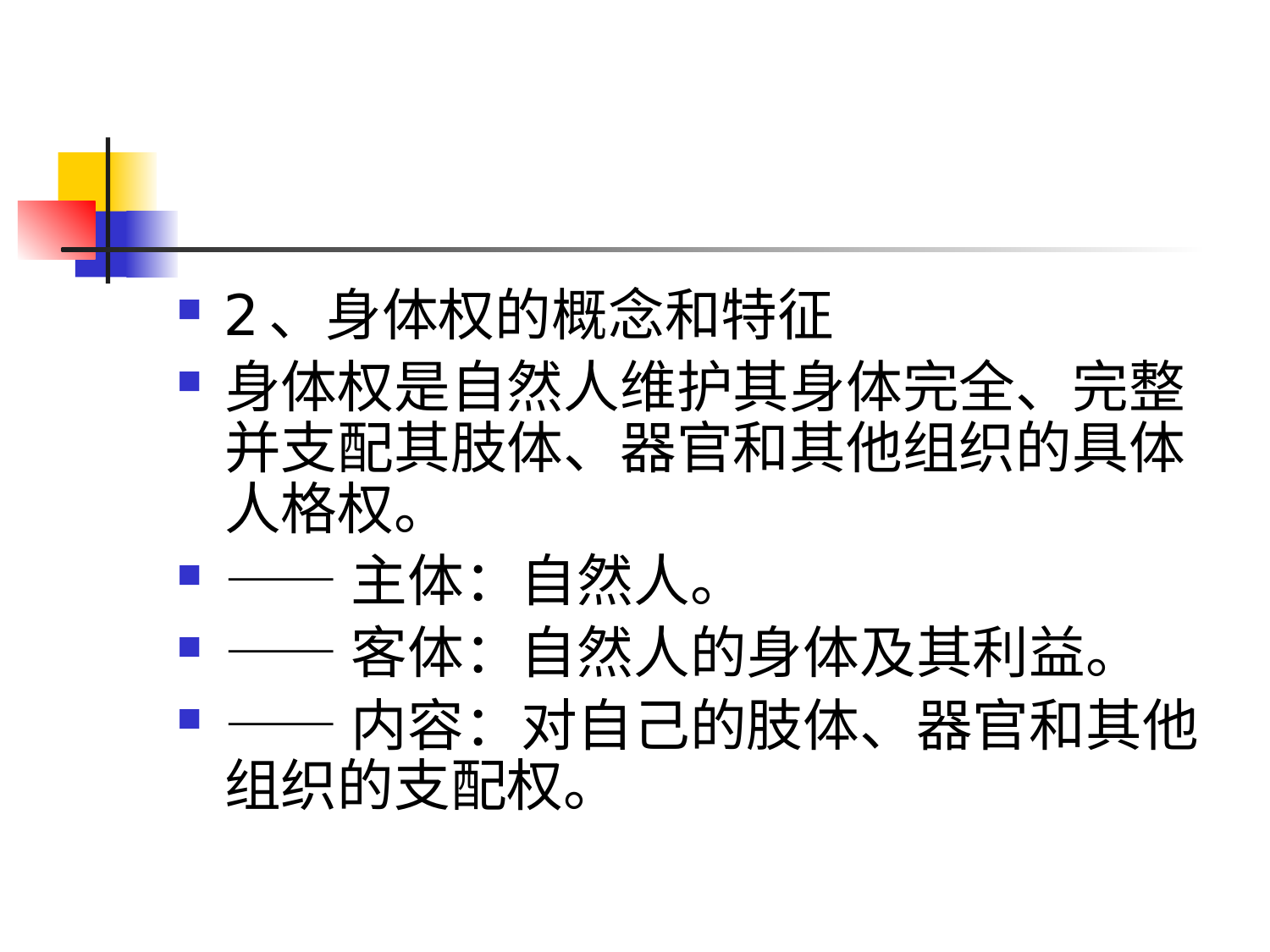

#
2、身体权的概念和特征
身体权是自然人维护其身体完全、完整并支配其肢体、器官和其他组织的具体人格权。
——主体：自然人。
——客体：自然人的身体及其利益。
——内容：对自己的肢体、器官和其他组织的支配权。